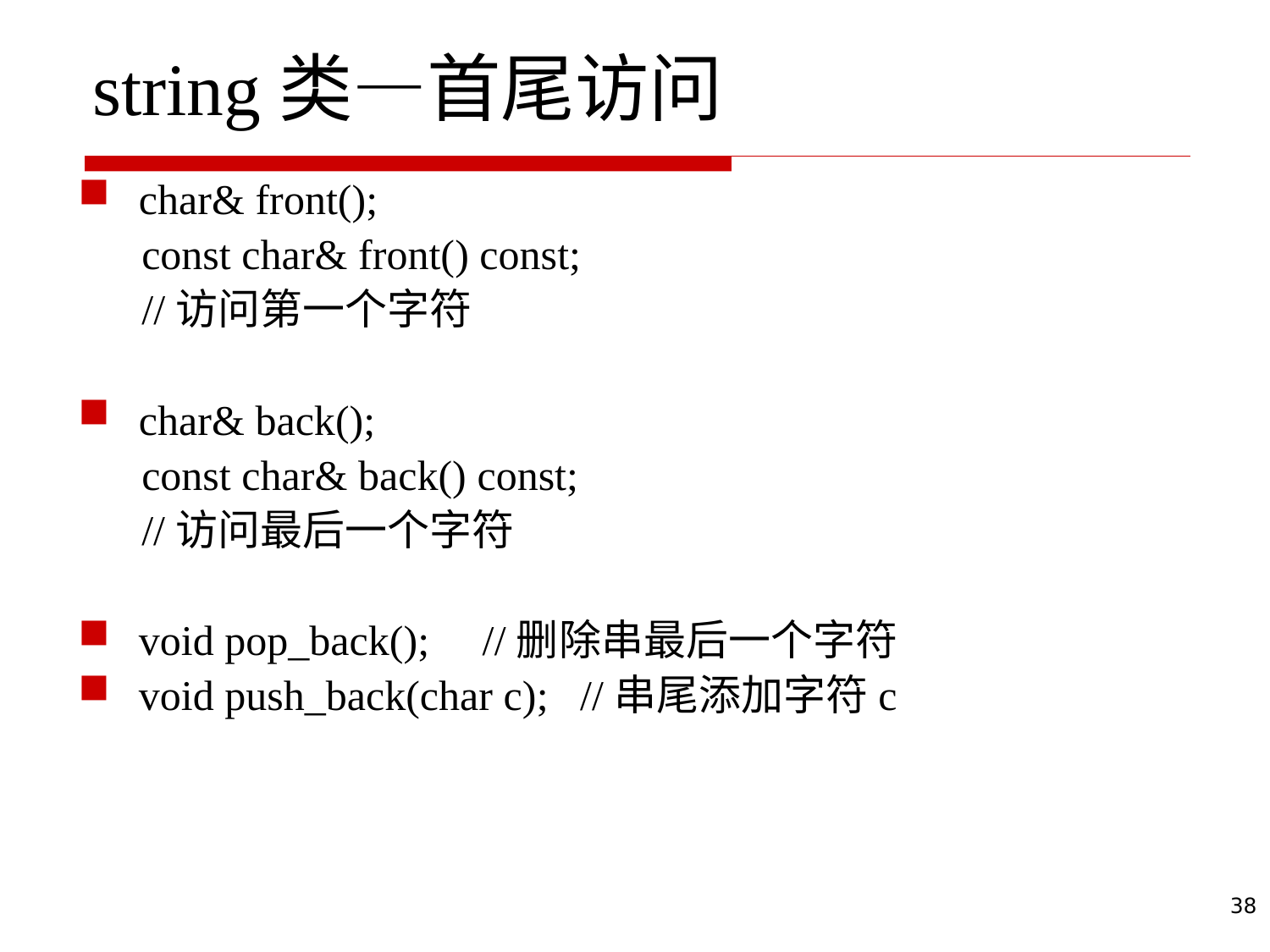

# string类—首尾访问
char& front();
      const char& front() const;
      //访问第一个字符

char& back();
      const char& back() const;
      //访问最后一个字符

void pop_back();     //删除串最后一个字符
void push_back(char c);   //串尾添加字符c

38